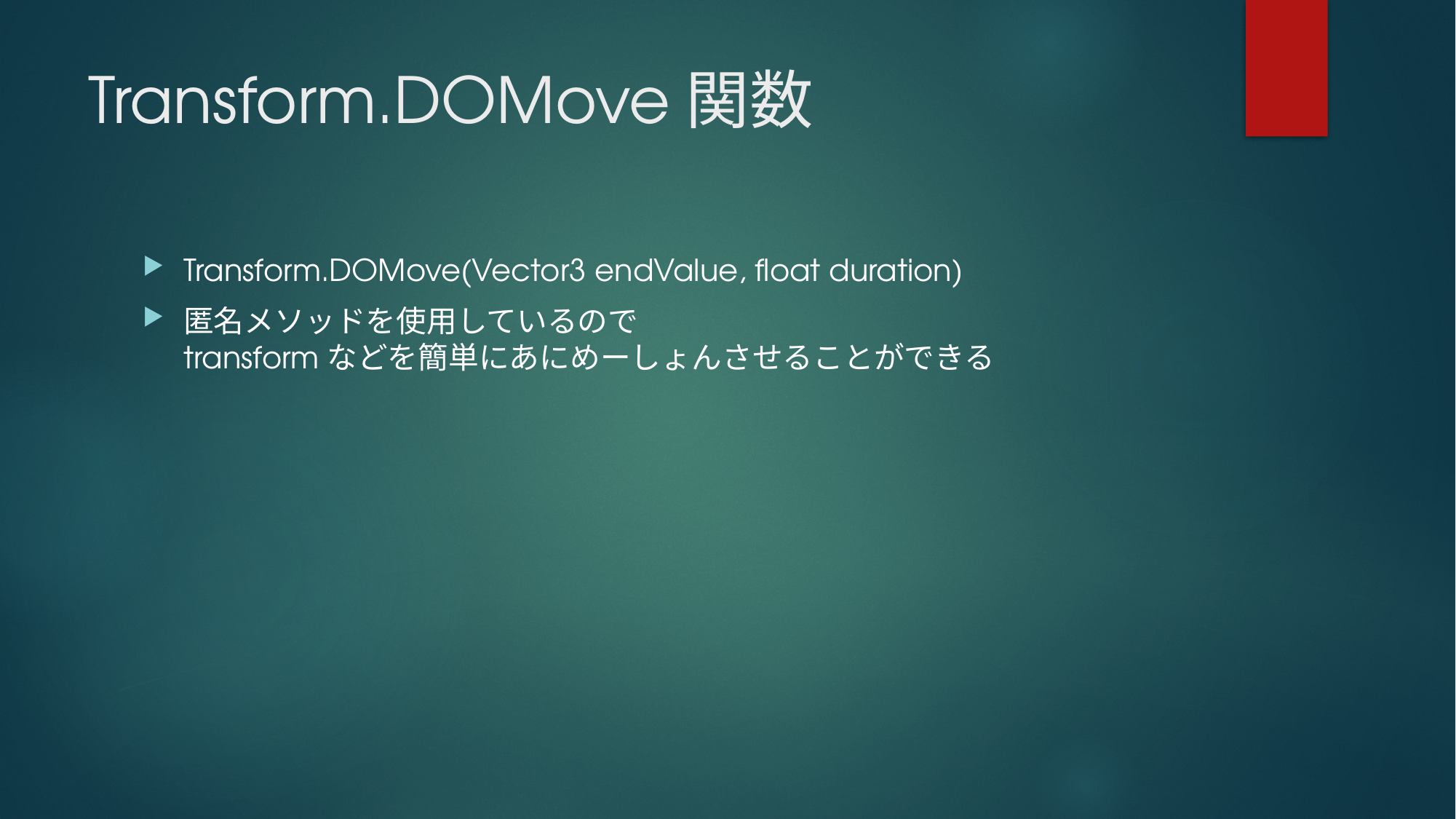

# Transform.DOMove関数
Transform.DOMove(Vector3 endValue, float duration)
匿名メソッドを使用しているので
transformなどを簡単にあにめーしょんさせることができる